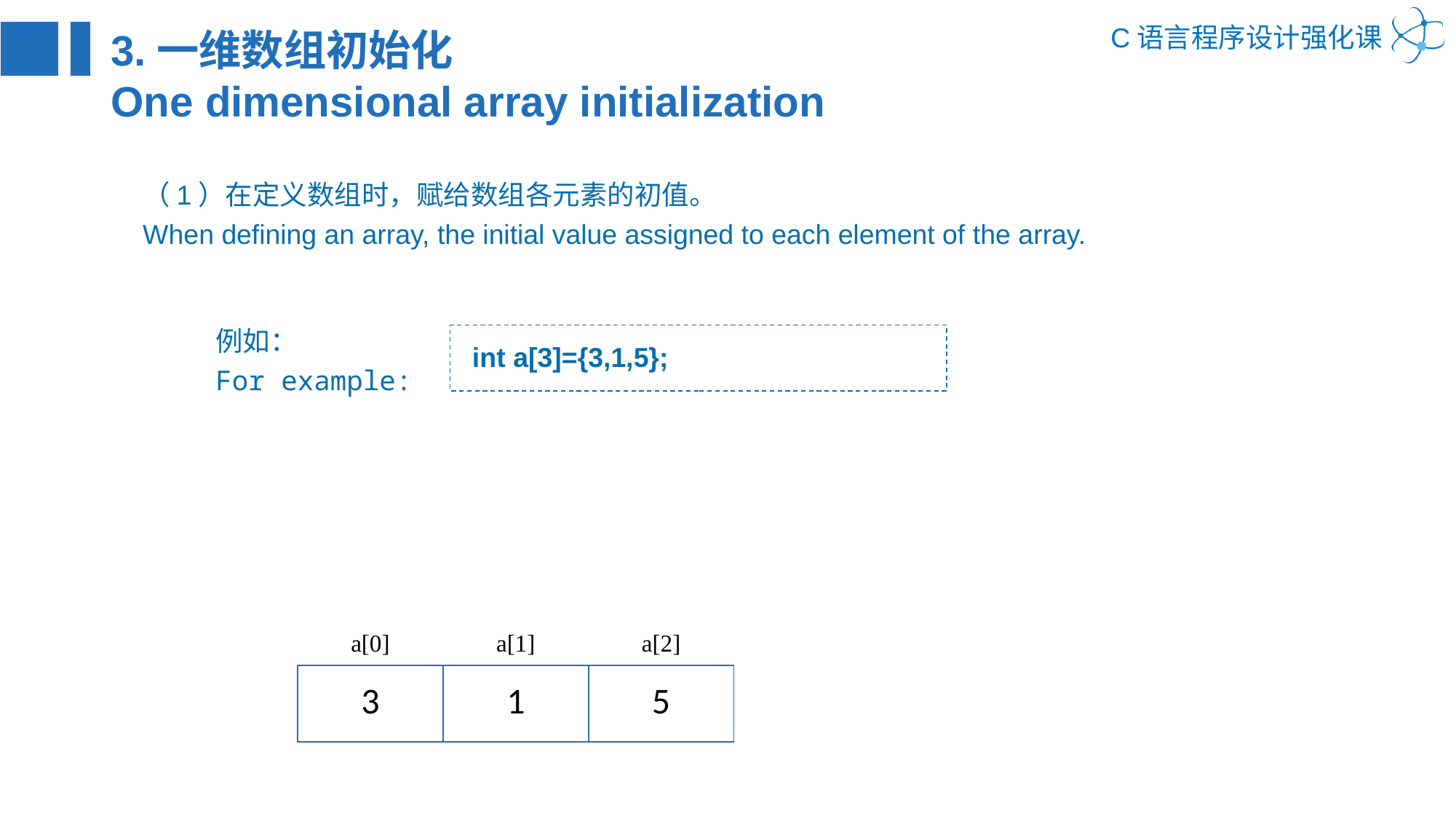

3.一维数组初始化
One dimensional array initialization

（1）在定义数组时，赋给数组各元素的初值。
When defining an array, the initial value assigned to each element of the array.
例如：
For example:

int a[3]={3,1,5};
| a[0] | a[1] | a[2] |
| --- | --- | --- |
| 3 | 1 | 5 |